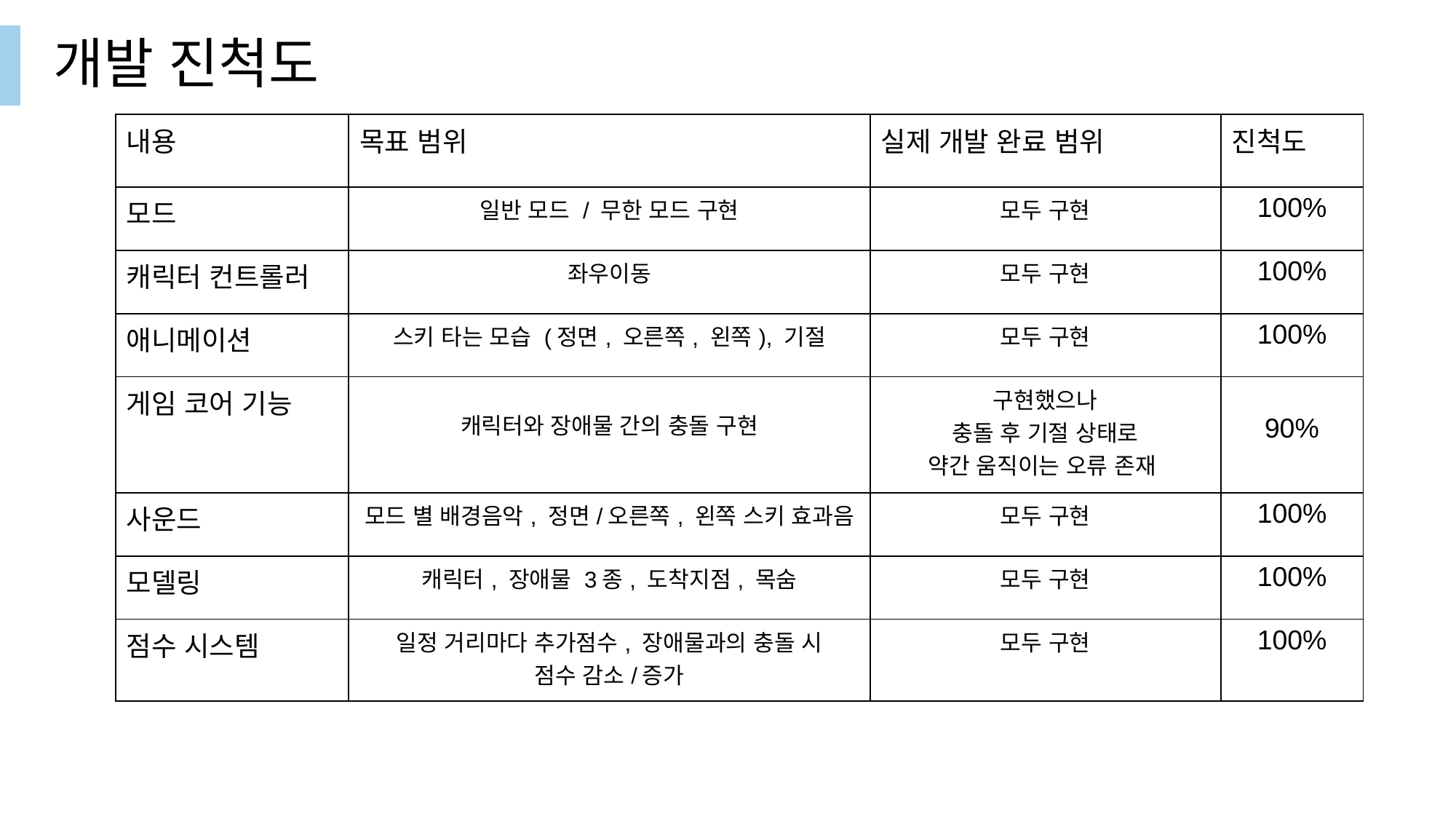

개발 진척도

| 내용 | 목표 범위 | 실제 개발 완료 범위 | 진척도 |
| --- | --- | --- | --- |
| 모드 | 일반 모드 / 무한 모드 구현 | 모두 구현 | 100% |
| 캐릭터 컨트롤러 | 좌우이동 | 모두 구현 | 100% |
| 애니메이션 | 스키 타는 모습 (정면, 오른쪽, 왼쪽), 기절 | 모두 구현 | 100% |
| 게임 코어 기능 | 캐릭터와 장애물 간의 충돌 구현 | 구현했으나 충돌 후 기절 상태로 약간 움직이는 오류 존재 | 90% |
| 사운드 | 모드 별 배경음악, 정면/오른쪽, 왼쪽 스키 효과음 | 모두 구현 | 100% |
| 모델링 | 캐릭터, 장애물 3종, 도착지점, 목숨 | 모두 구현 | 100% |
| 점수 시스템 | 일정 거리마다 추가점수, 장애물과의 충돌 시 점수 감소/증가 | 모두 구현 | 100% |